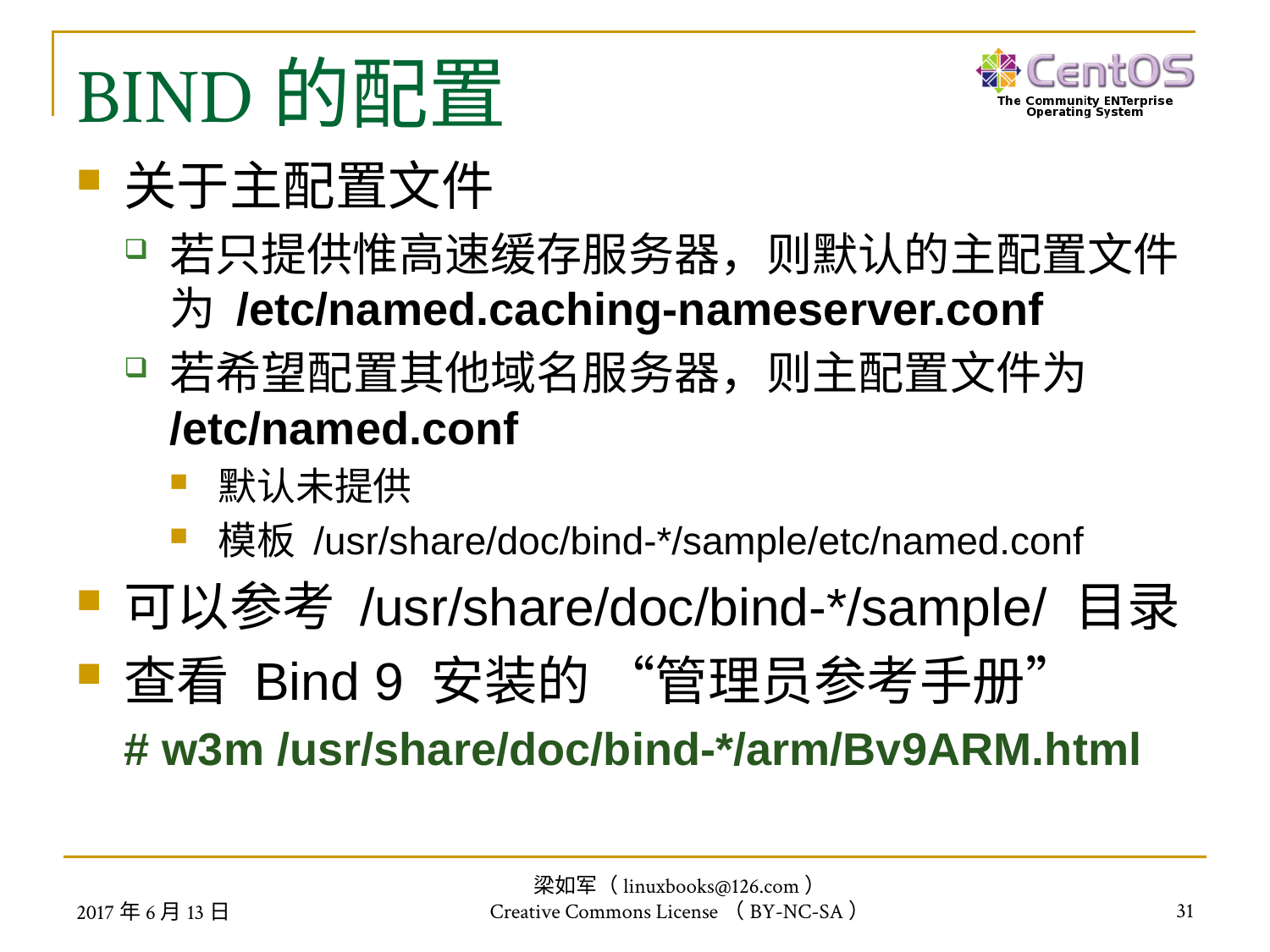

# BIND的配置
关于主配置文件
若只提供惟高速缓存服务器，则默认的主配置文件为 /etc/named.caching-nameserver.conf
若希望配置其他域名服务器，则主配置文件为  /etc/named.conf
默认未提供
模板 /usr/share/doc/bind-*/sample/etc/named.conf
可以参考 /usr/share/doc/bind-*/sample/ 目录
查看 Bind 9 安装的 “管理员参考手册”
# w3m /usr/share/doc/bind-*/arm/Bv9ARM.html
梁如军（linuxbooks@126.com）
Creative Commons License（BY-NC-SA）
2017年6月13日
31